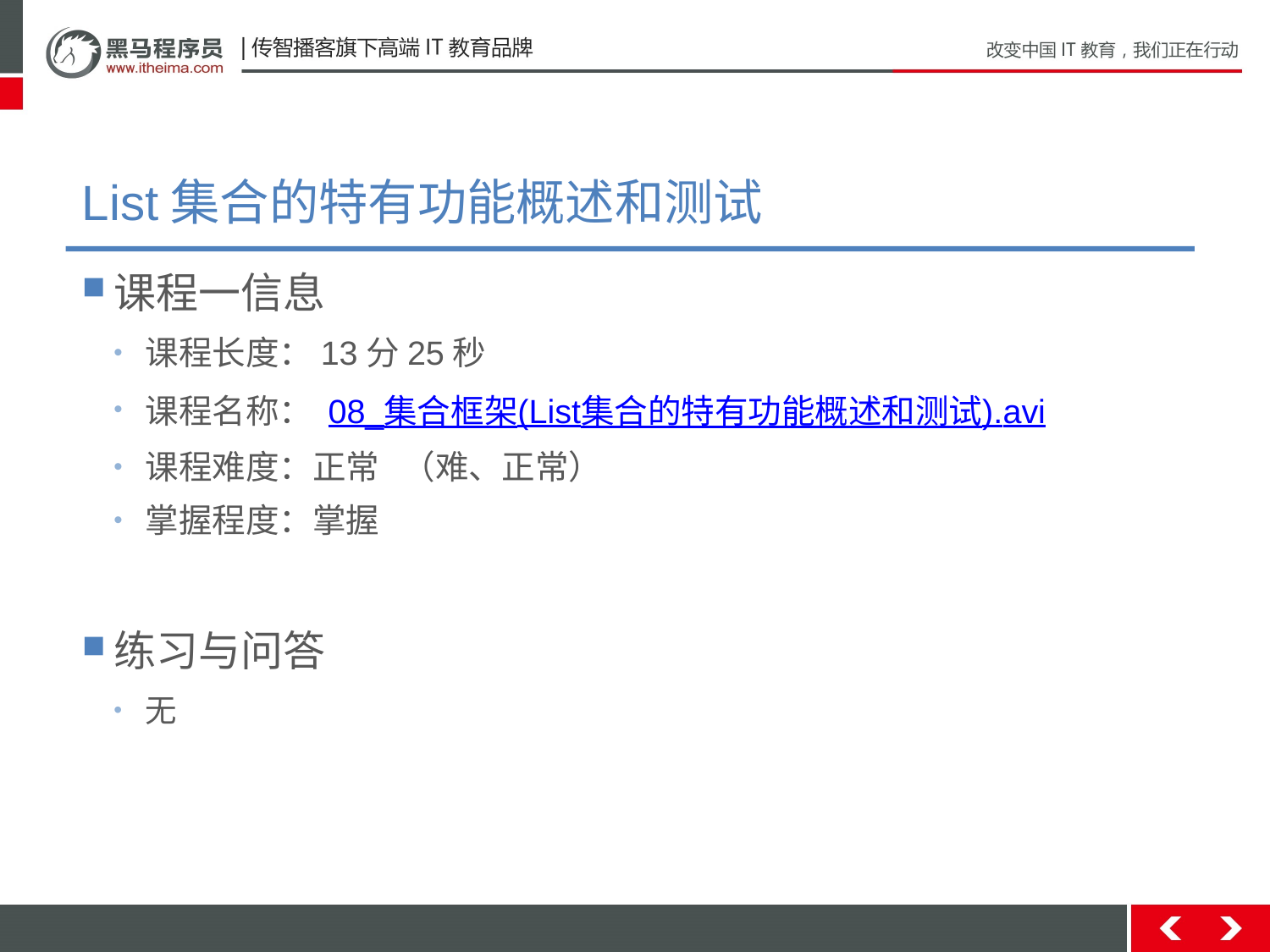

# List集合的特有功能概述和测试
课程一信息
课程长度：13分25秒
课程名称： 08_集合框架(List集合的特有功能概述和测试).avi
课程难度：正常   （难、正常）
掌握程度：掌握

练习与问答
无